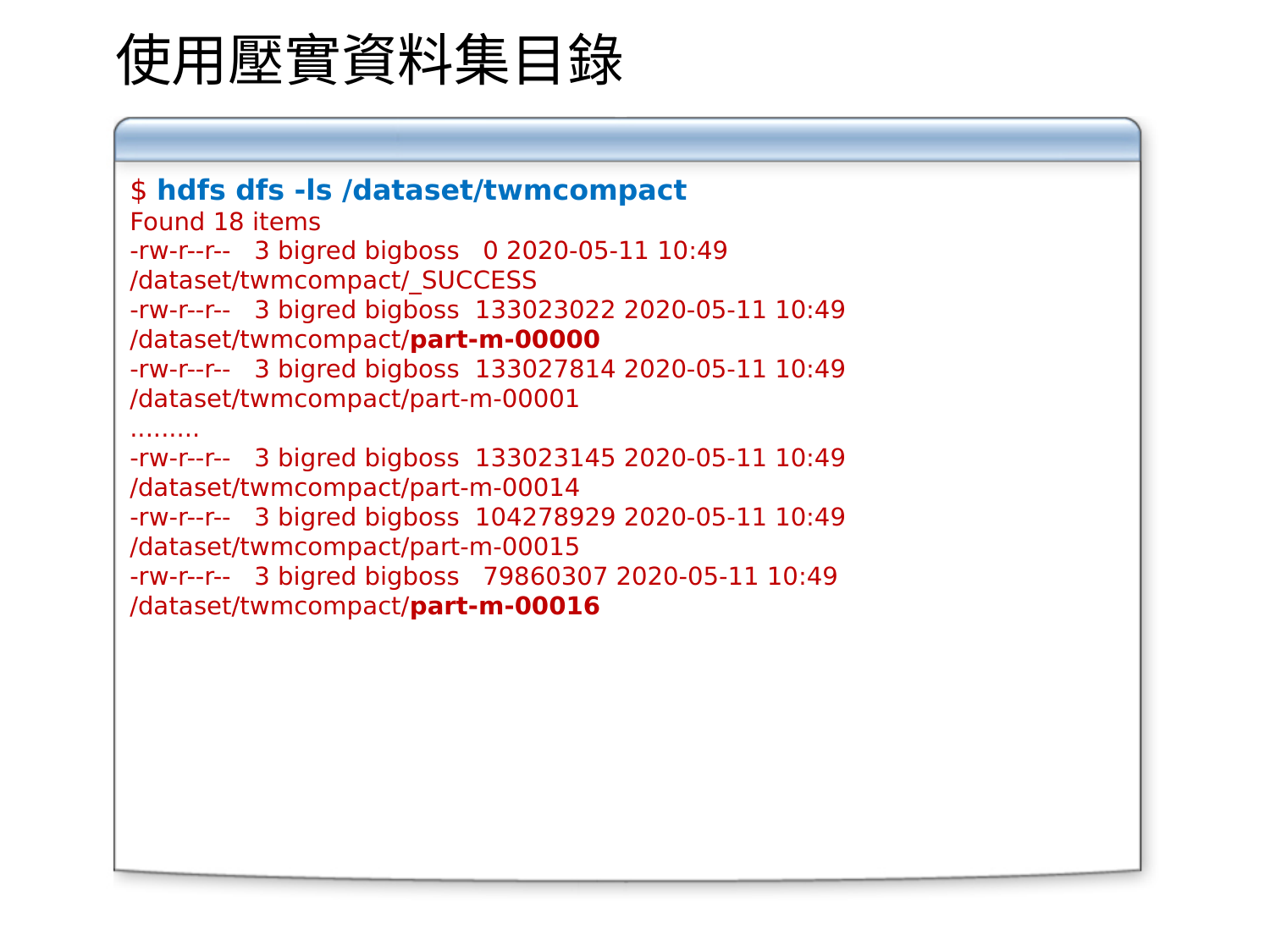

使用壓實資料集目錄
$ hdfs dfs -ls /dataset/twmcompact
Found 18 items
-rw-r--r--   3 bigred bigboss   0 2020-05-11 10:49 /dataset/twmcompact/_SUCCESS
-rw-r--r--   3 bigred bigboss  133023022 2020-05-11 10:49 /dataset/twmcompact/part-m-00000
-rw-r--r--   3 bigred bigboss  133027814 2020-05-11 10:49 /dataset/twmcompact/part-m-00001
.........
-rw-r--r--   3 bigred bigboss  133023145 2020-05-11 10:49 /dataset/twmcompact/part-m-00014
-rw-r--r--   3 bigred bigboss  104278929 2020-05-11 10:49 /dataset/twmcompact/part-m-00015
-rw-r--r--   3 bigred bigboss   79860307 2020-05-11 10:49 /dataset/twmcompact/part-m-00016